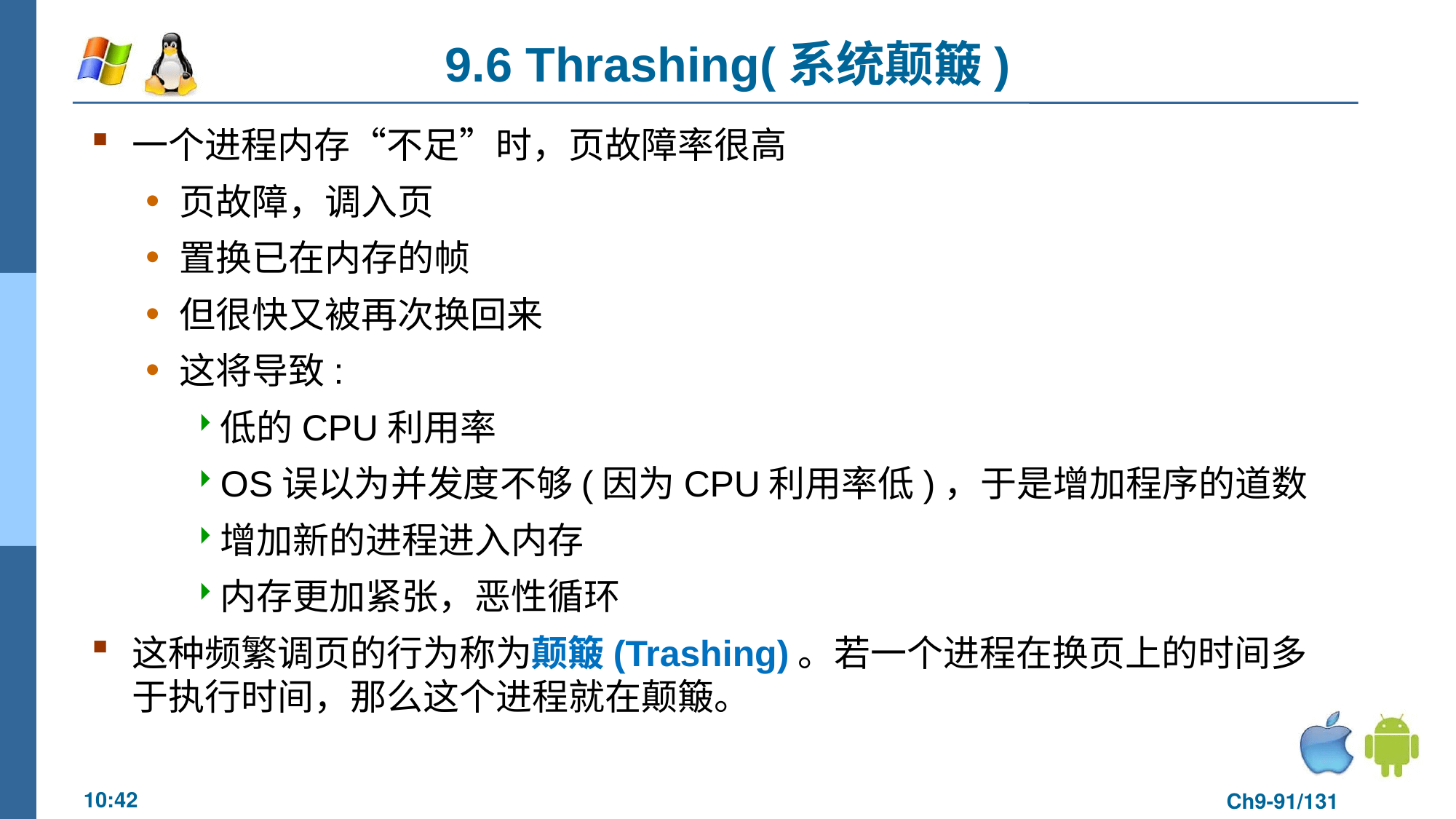

# 9.6 Thrashing(系统颠簸)
一个进程内存“不足”时，页故障率很高
页故障，调入页
置换已在内存的帧
但很快又被再次换回来
这将导致:
低的CPU利用率
OS误以为并发度不够(因为CPU利用率低)，于是增加程序的道数
增加新的进程进入内存
内存更加紧张，恶性循环
这种频繁调页的行为称为颠簸(Trashing)。若一个进程在换页上的时间多于执行时间，那么这个进程就在颠簸。